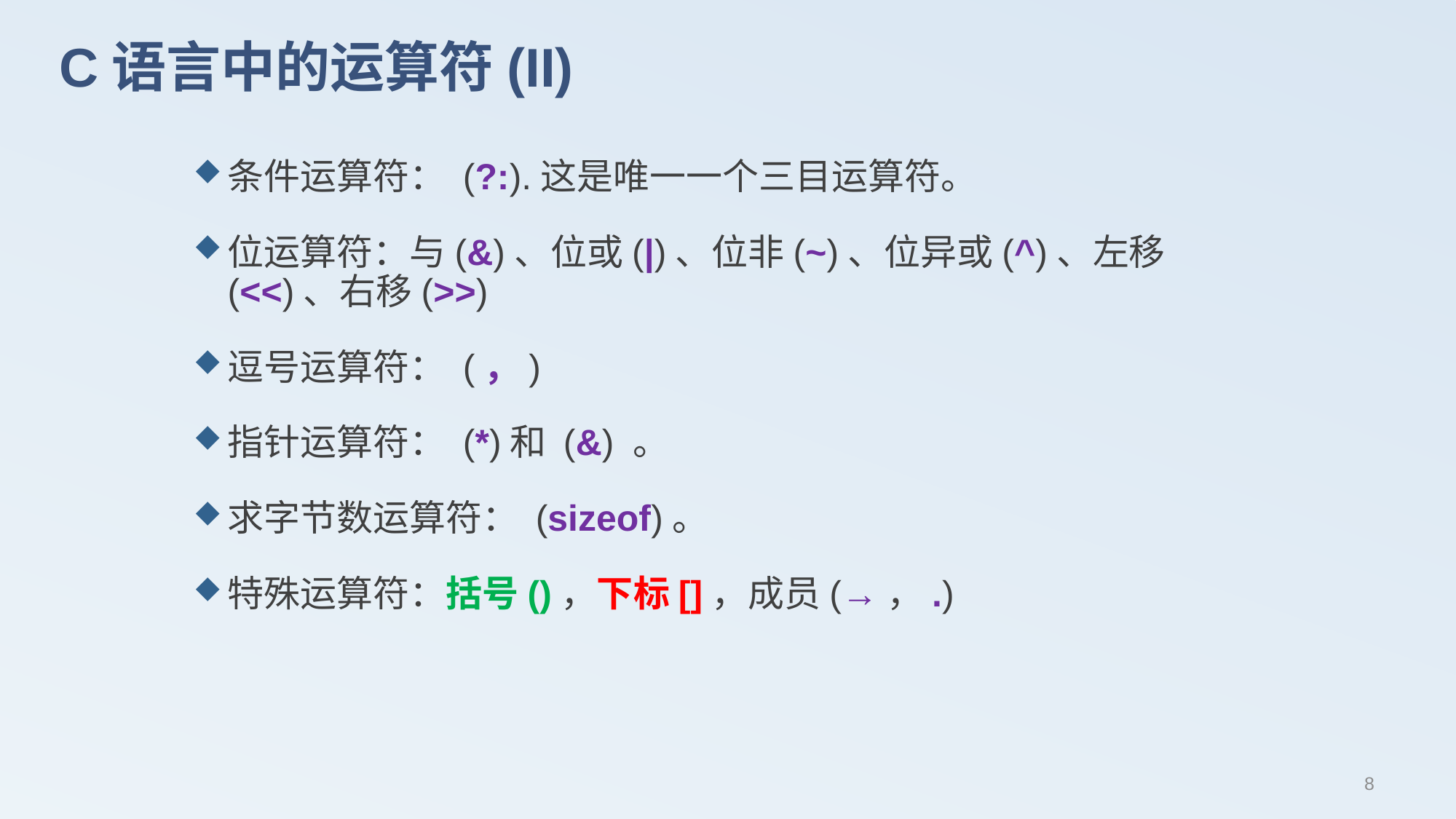

# C语言中的运算符(II)
条件运算符： (?:).这是唯一一个三目运算符。
位运算符：与(&)、位或(|)、位非(~)、位异或(^)、左移(<<)、右移(>>)
逗号运算符： (，)
指针运算符： (*)和 (&) 。
求字节数运算符： (sizeof)。
特殊运算符：括号()，下标[]，成员(→，.)